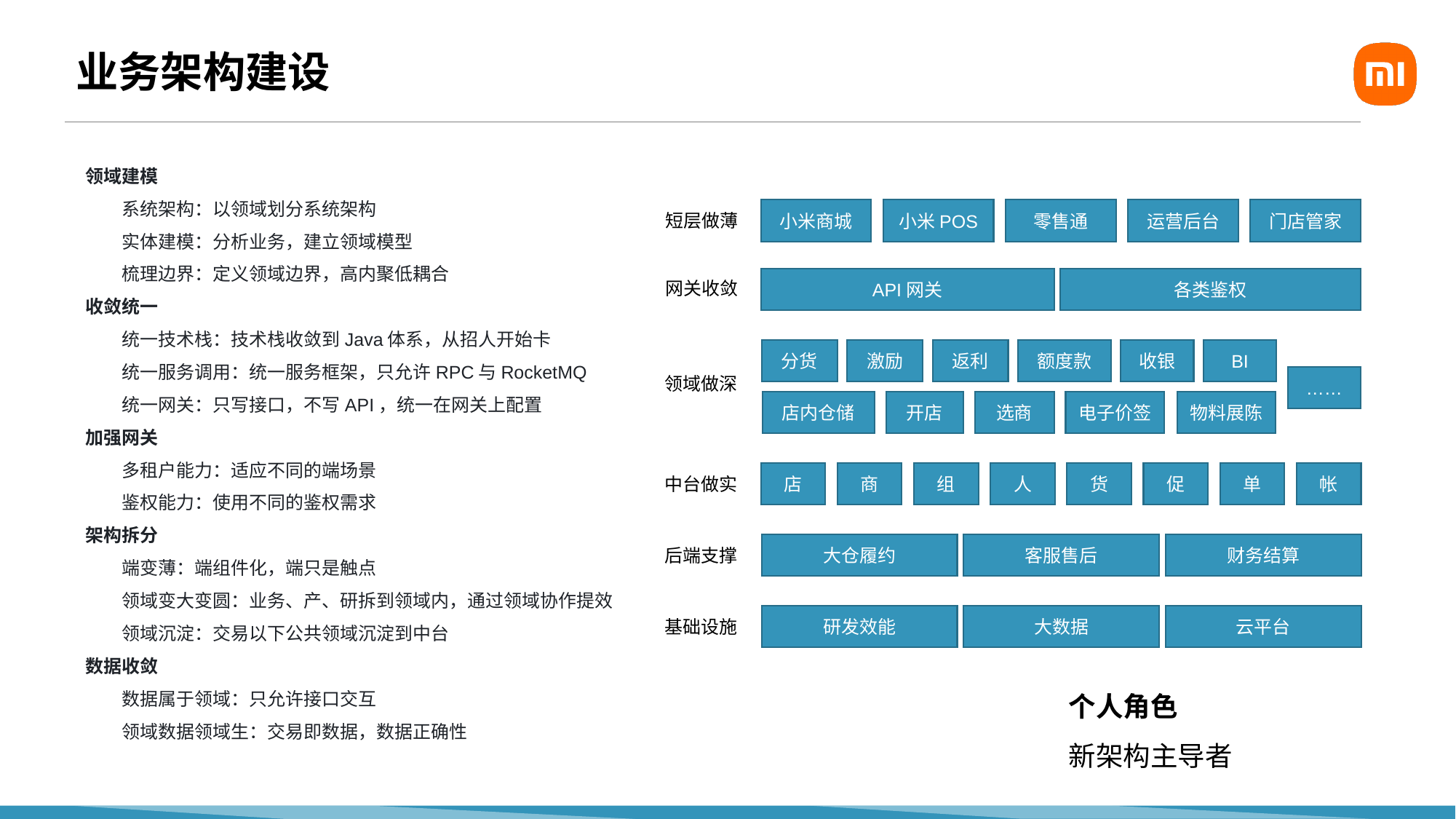

# 业务架构建设
领域建模
        系统架构：以领域划分系统架构
        实体建模：分析业务，建立领域模型
        梳理边界：定义领域边界，高内聚低耦合
收敛统一
        统一技术栈：技术栈收敛到Java体系，从招人开始卡
        统一服务调用：统一服务框架，只允许RPC与RocketMQ
        统一网关：只写接口，不写API，统一在网关上配置
加强网关
        多租户能力：适应不同的端场景
        鉴权能力：使用不同的鉴权需求
架构拆分
        端变薄：端组件化，端只是触点
        领域变大变圆：业务、产、研拆到领域内，通过领域协作提效
        领域沉淀：交易以下公共领域沉淀到中台
数据收敛
        数据属于领域：只允许接口交互
        领域数据领域生：交易即数据，数据正确性
小米商城
小米POS
零售通
运营后台
门店管家
短层做薄
API网关
各类鉴权
网关收敛
分货
激励
返利
额度款
收银
BI
领域做深
……
店内仓储
开店
选商
电子价签
物料展陈
店
商
组
人
货
促
单
帐
中台做实
大仓履约
客服售后
财务结算
后端支撑
研发效能
大数据
云平台
基础设施
个人角色

新架构主导者